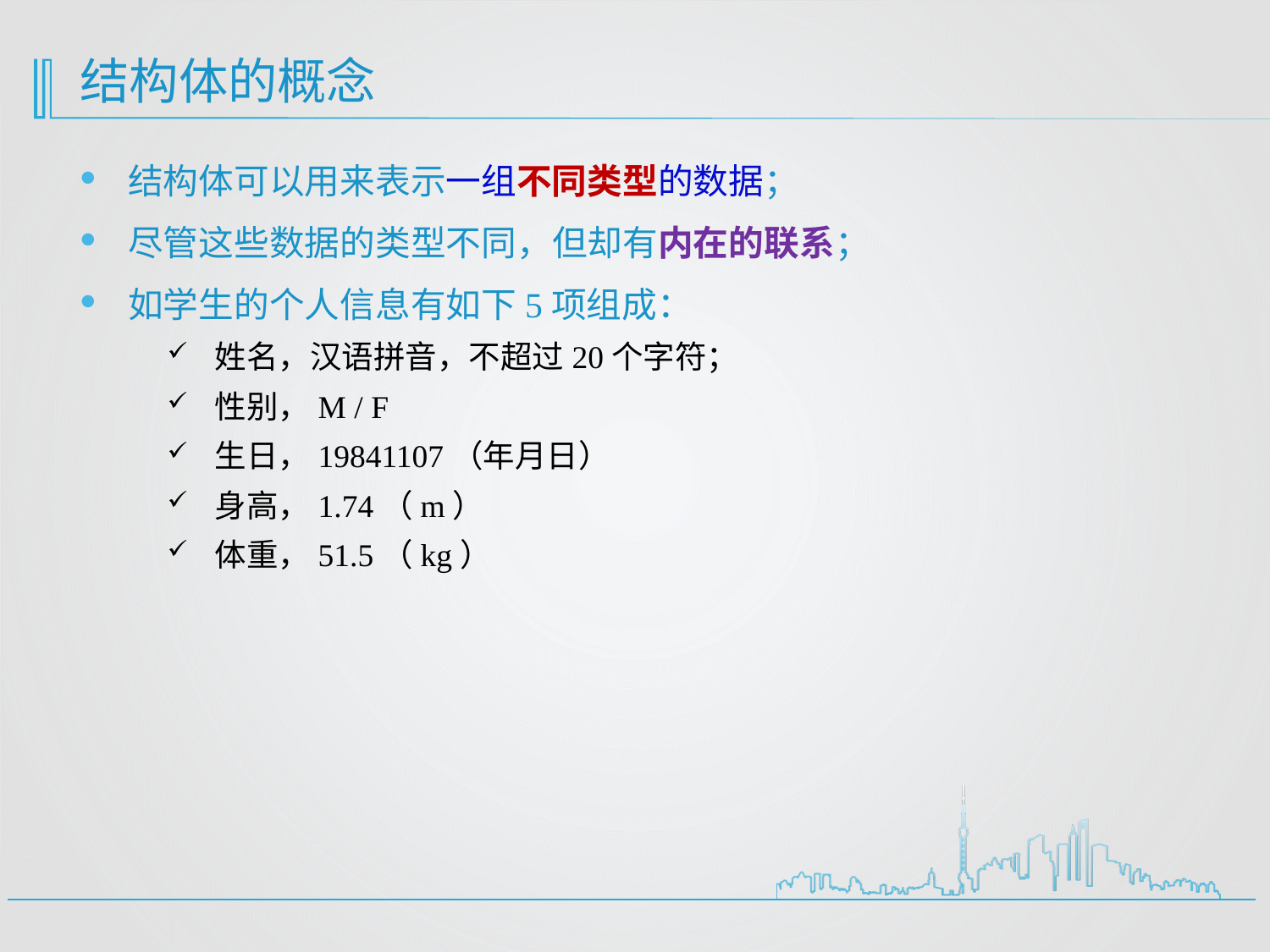

# 结构体的概念
结构体可以用来表示一组不同类型的数据；
尽管这些数据的类型不同，但却有内在的联系；
如学生的个人信息有如下5项组成：
姓名，汉语拼音，不超过20个字符；
性别，M / F
生日，19841107（年月日）
身高，1.74（m）
体重，51.5（kg）